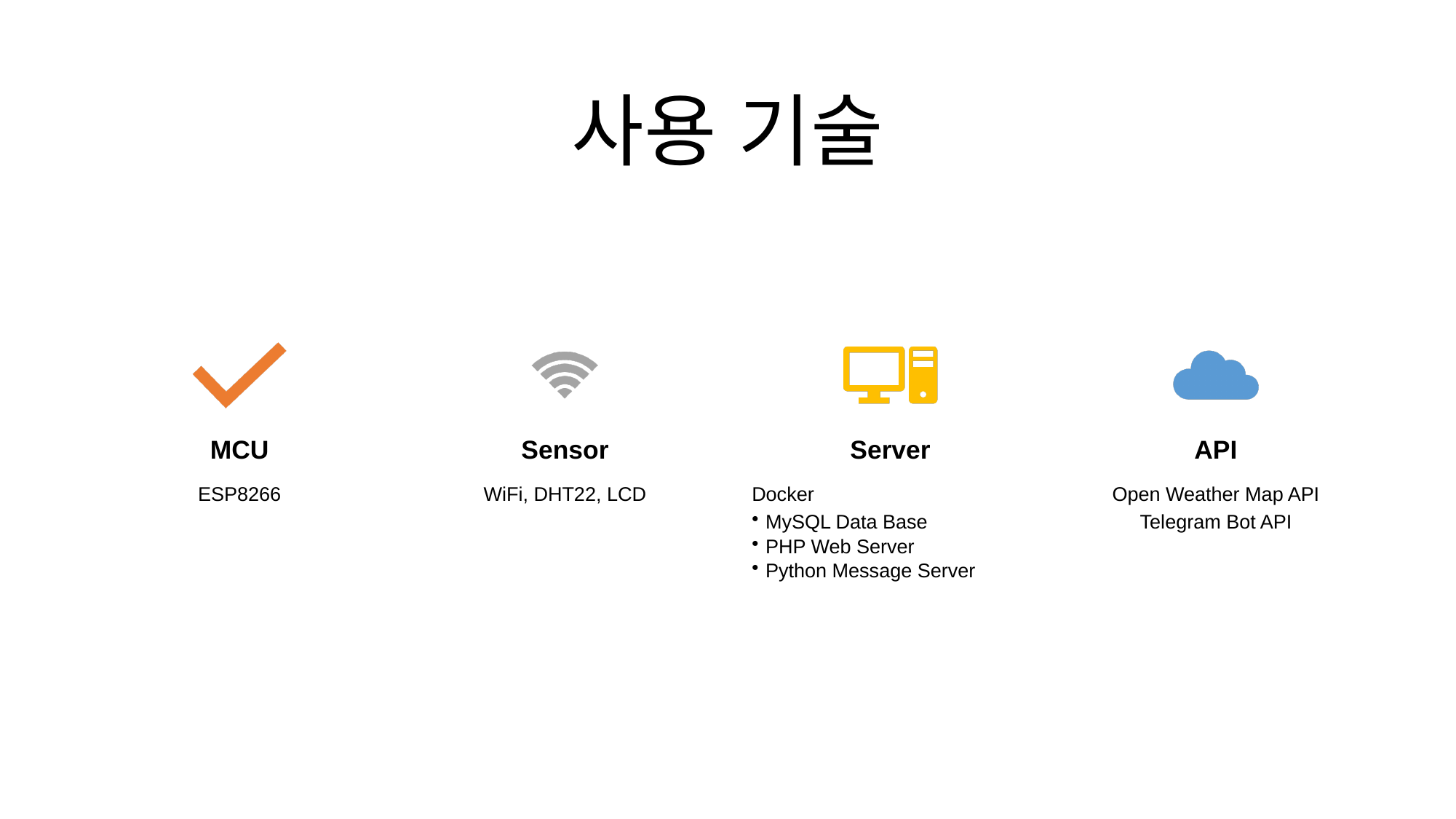

사용 기술
MCU
ESP8266
Sensor
WiFi, DHT22, LCD
Server
Docker
MySQL Data Base
PHP Web Server
Python Message Server
API
Open Weather Map API
Telegram Bot API